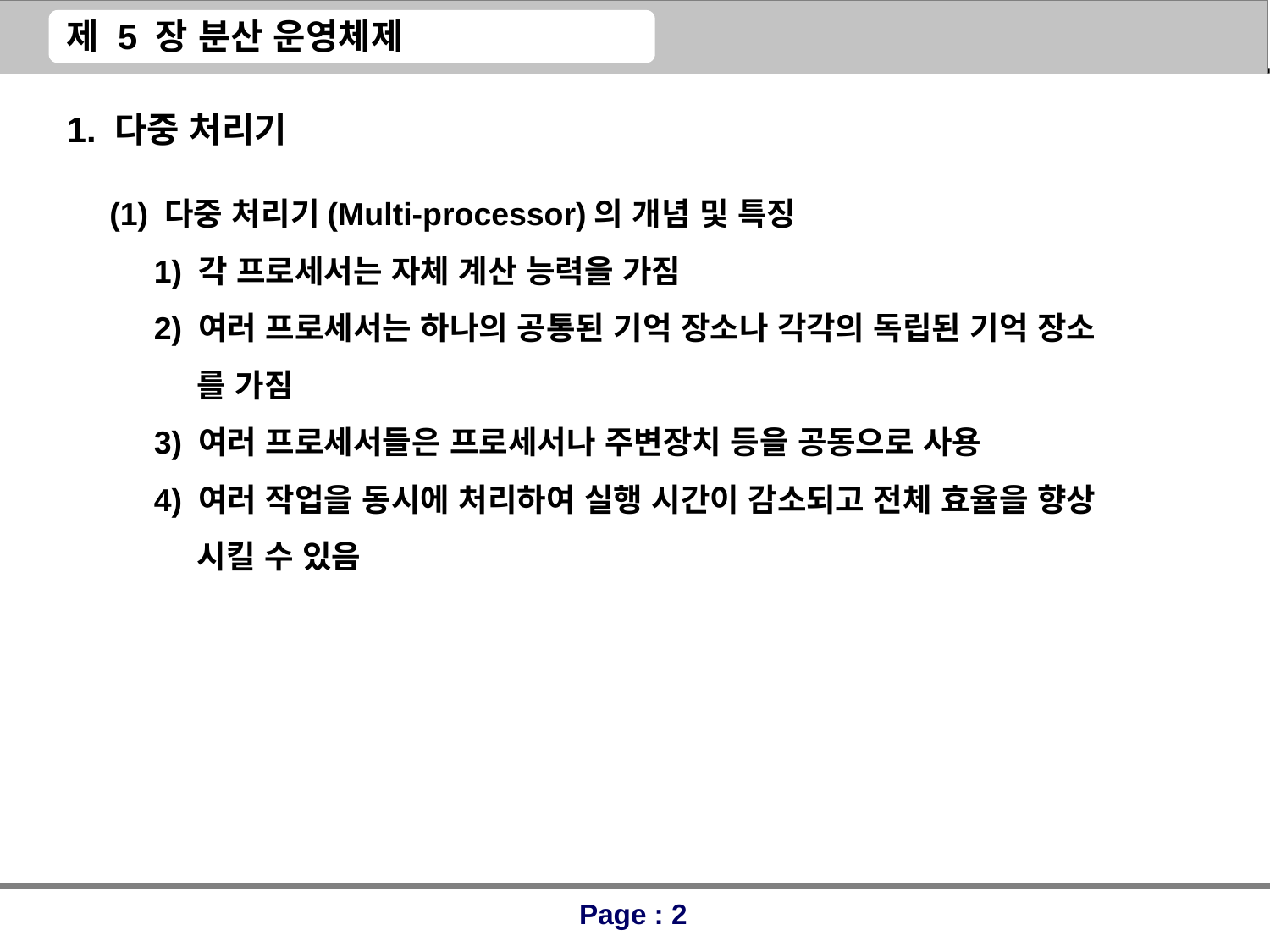

1. 다중 처리기
(1) 다중 처리기(Multi-processor)의 개념 및 특징
     1) 각 프로세서는 자체 계산 능력을 가짐
     2) 여러 프로세서는 하나의 공통된 기억 장소나 각각의 독립된 기억 장소
         를 가짐
     3) 여러 프로세서들은 프로세서나 주변장치 등을 공동으로 사용
     4) 여러 작업을 동시에 처리하여 실행 시간이 감소되고 전체 효율을 향상
         시킬 수 있음
Page : 2